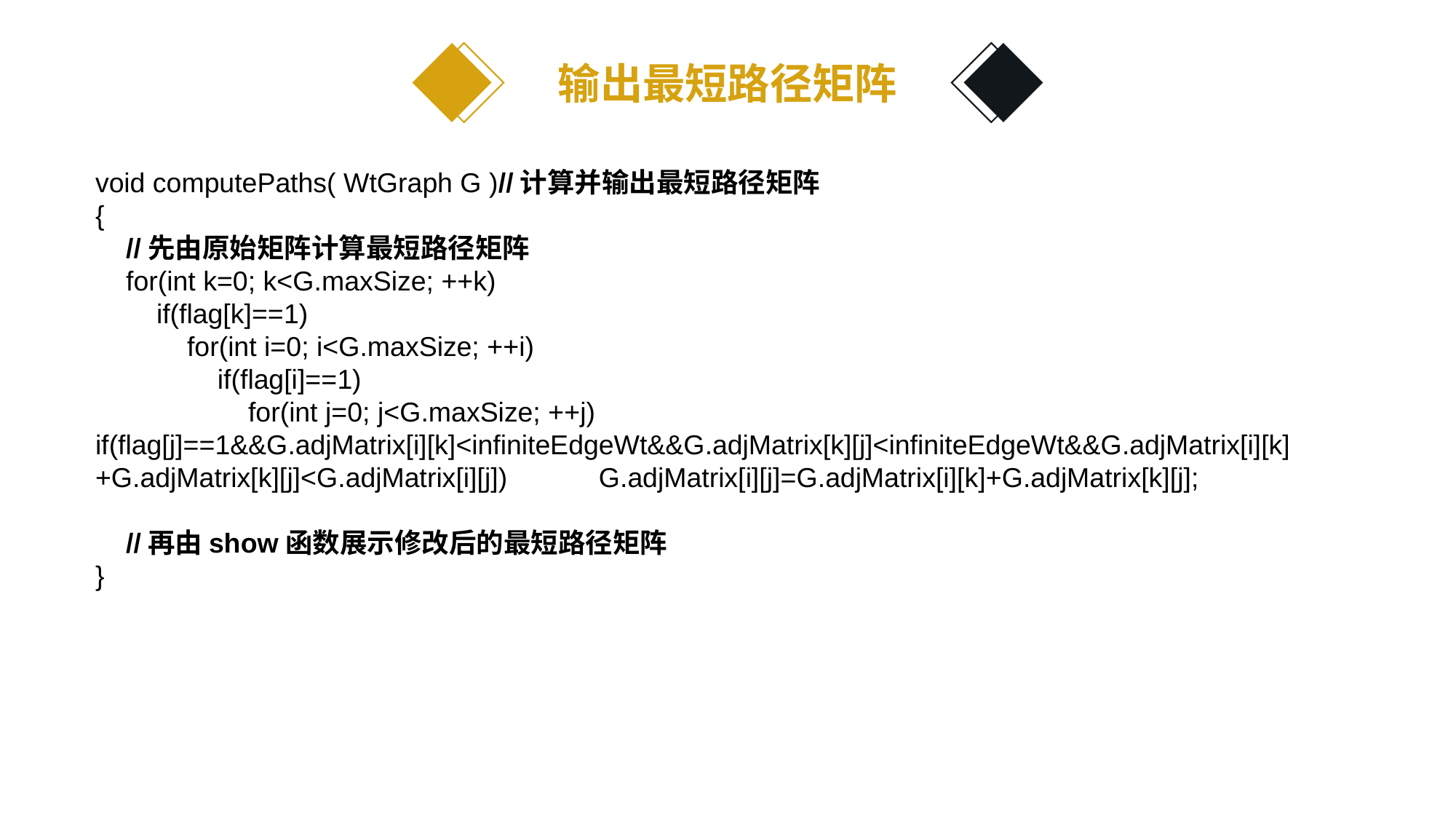

输出最短路径矩阵
void computePaths( WtGraph G )//计算并输出最短路径矩阵
{
    //先由原始矩阵计算最短路径矩阵
    for(int k=0; k<G.maxSize; ++k)
        if(flag[k]==1)
            for(int i=0; i<G.maxSize; ++i)
                if(flag[i]==1)
                    for(int j=0; j<G.maxSize; ++j)
if(flag[j]==1&&G.adjMatrix[i][k]<infiniteEdgeWt&&G.adjMatrix[k][j]<infiniteEdgeWt&&G.adjMatrix[i][k]+G.adjMatrix[k][j]<G.adjMatrix[i][j])            G.adjMatrix[i][j]=G.adjMatrix[i][k]+G.adjMatrix[k][j];

    //再由show函数展示修改后的最短路径矩阵
}